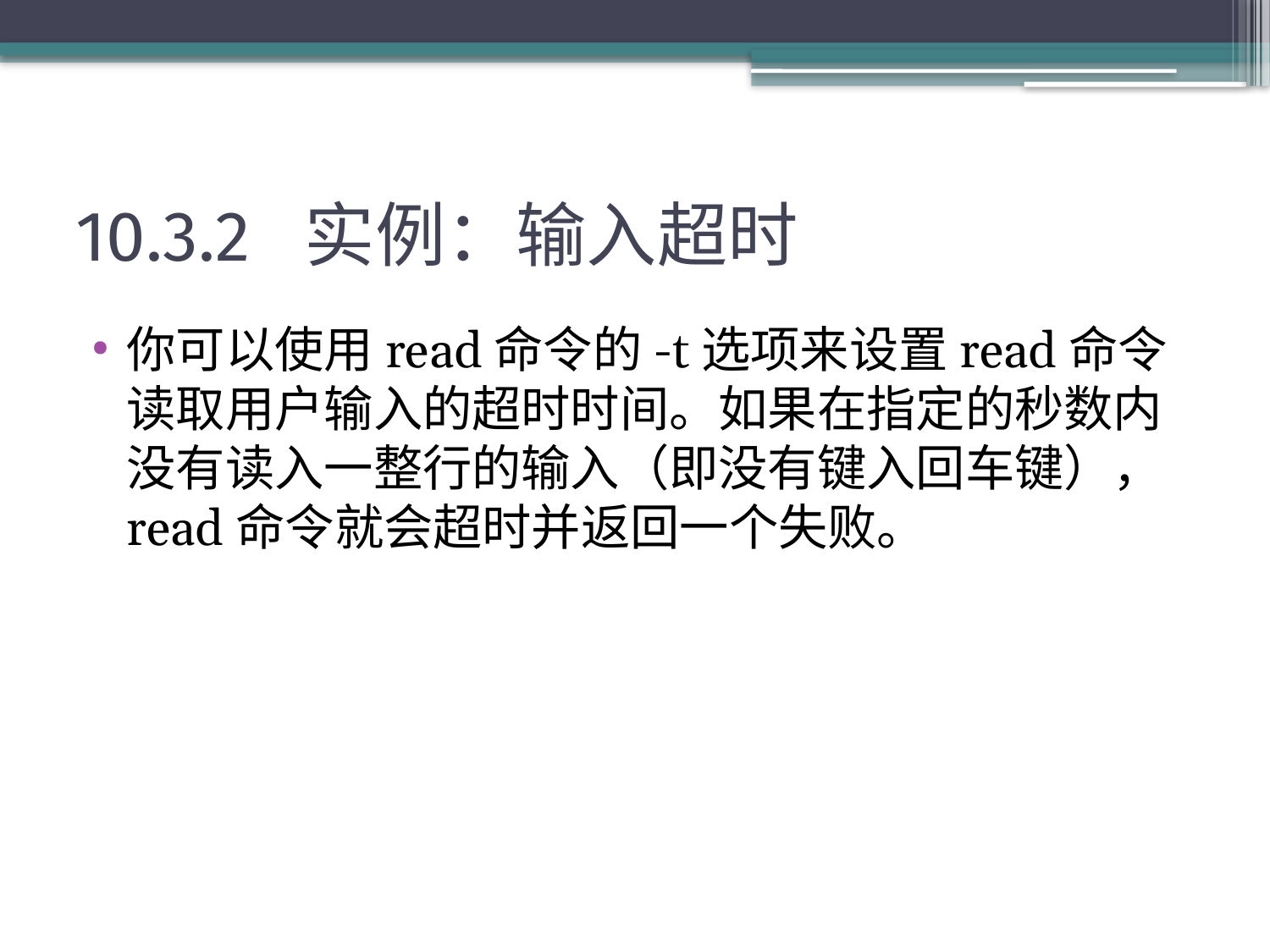

# 10.3.2  实例：输入超时
你可以使用read命令的-t选项来设置read命令读取用户输入的超时时间。如果在指定的秒数内没有读入一整行的输入（即没有键入回车键），read命令就会超时并返回一个失败。